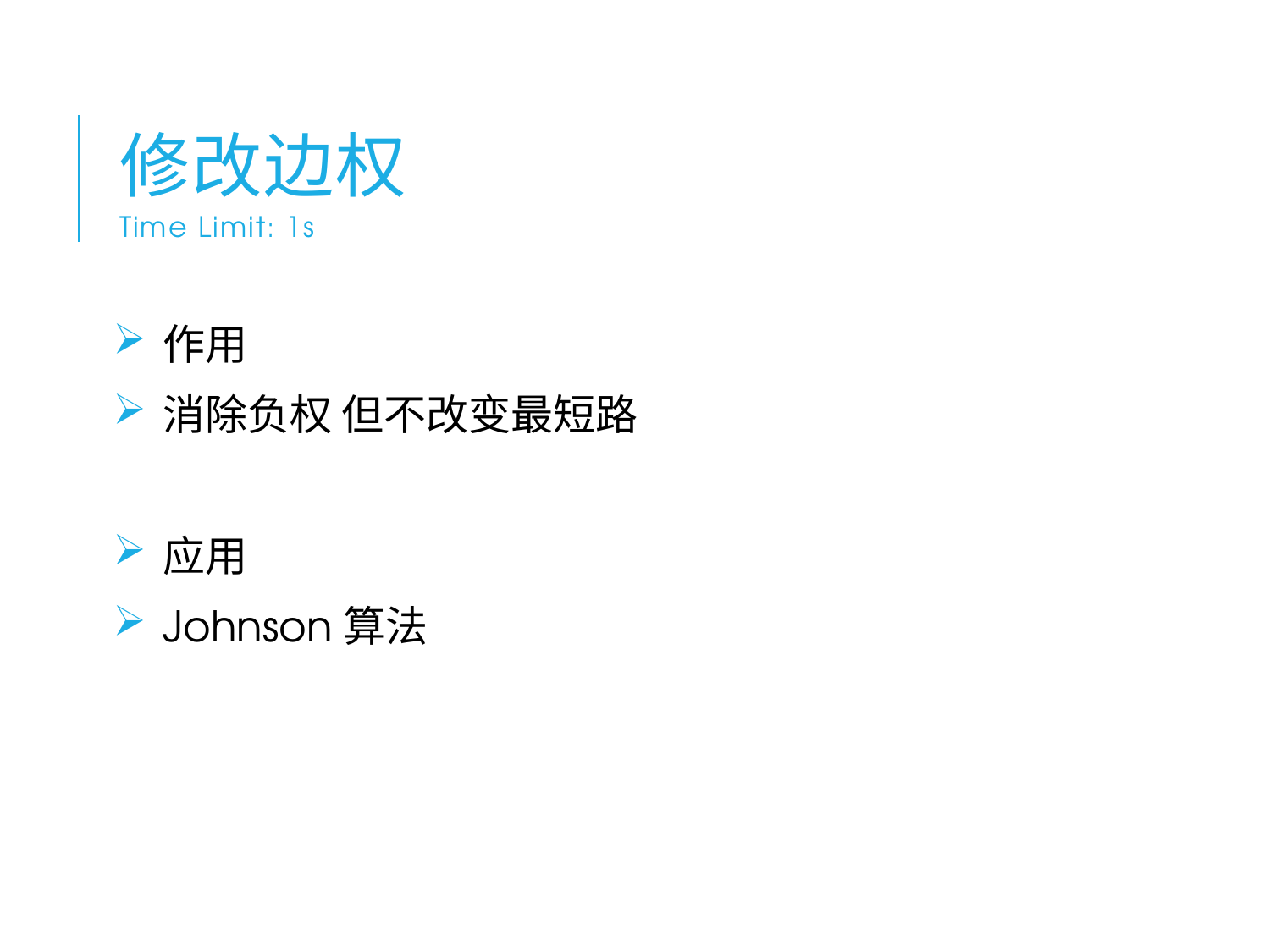

# 修改边权 Time Limit: 1s
作用
消除负权 但不改变最短路

应用
Johnson算法